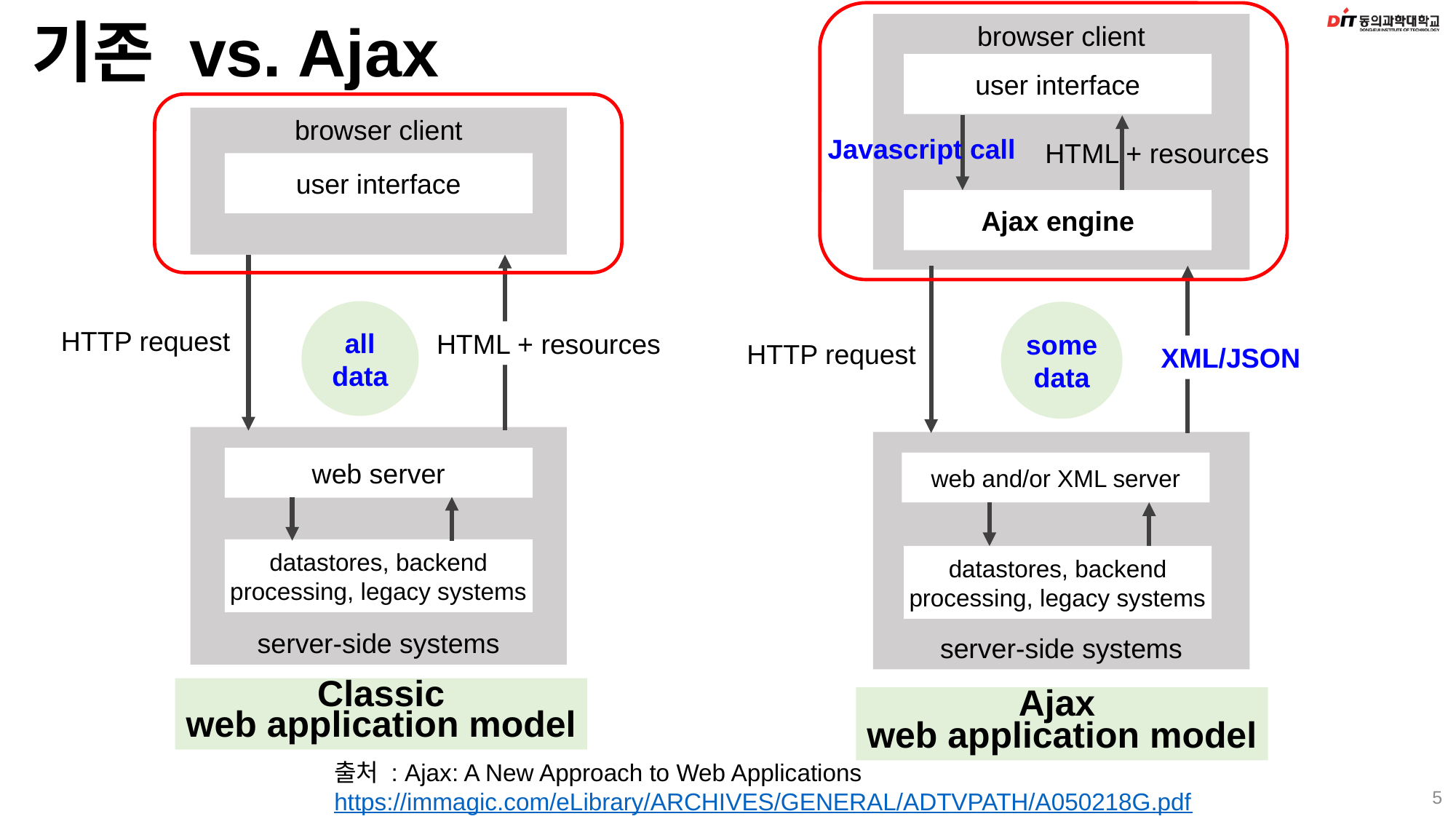

# 기존 vs. Ajax
browser client
user interface

browser client
Javascript call
HTML + resources
user interface
Ajax engine
all
data
some
data
HTTP request
HTML + resources
HTTP request
XML/JSON
server-side systems
server-side systems
web server
web and/or XML server
datastores, backend processing, legacy systems
datastores, backend processing, legacy systems
Classic
web application model
Ajax
web application model
출처 : Ajax: A New Approach to Web Applications
https://immagic.com/eLibrary/ARCHIVES/GENERAL/ADTVPATH/A050218G.pdf
5